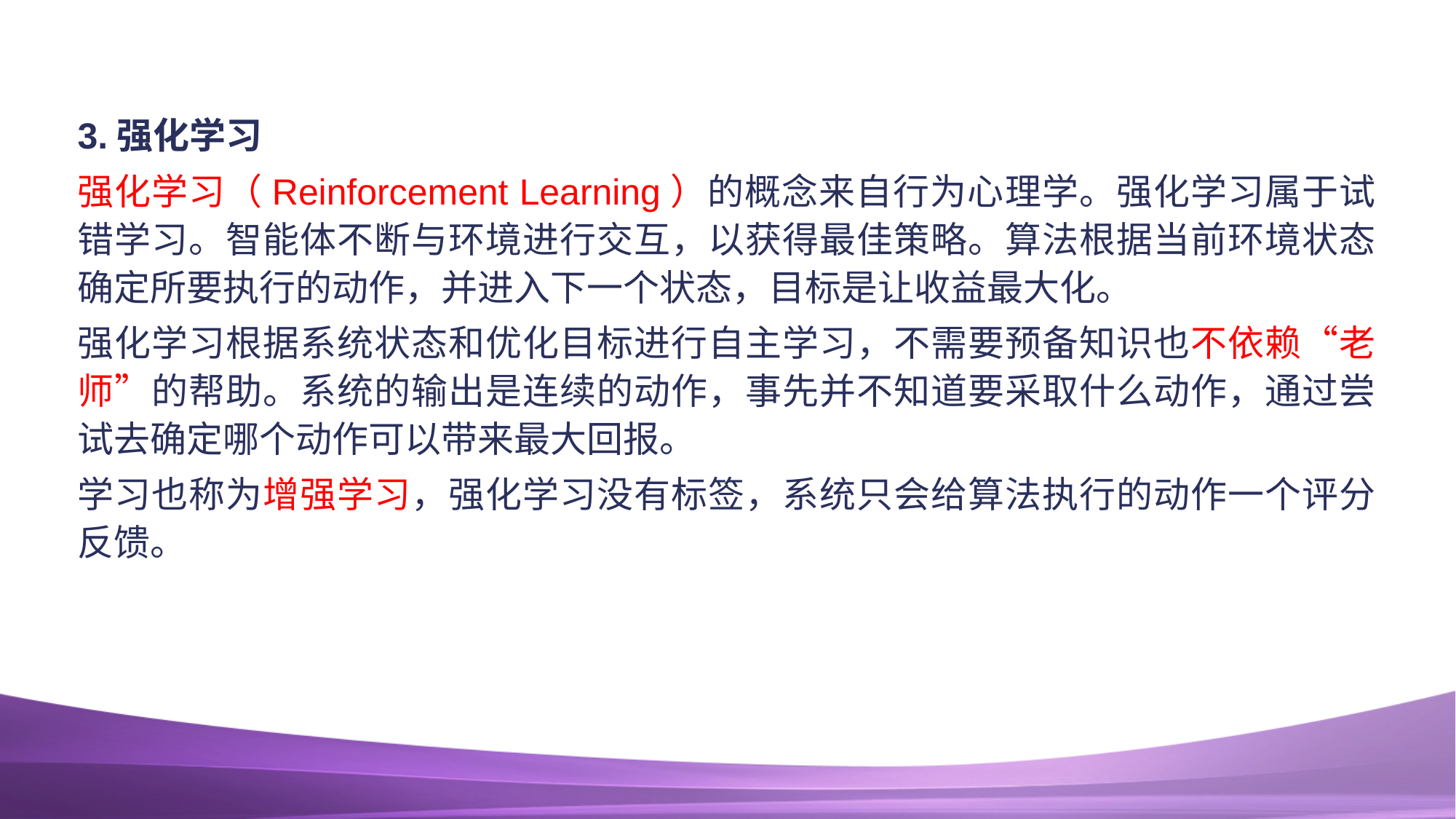

#
3.强化学习
强化学习（Reinforcement Learning）的概念来自行为心理学。强化学习属于试错学习。智能体不断与环境进行交互，以获得最佳策略。算法根据当前环境状态确定所要执行的动作，并进入下一个状态，目标是让收益最大化。
强化学习根据系统状态和优化目标进行自主学习，不需要预备知识也不依赖“老师”的帮助。系统的输出是连续的动作，事先并不知道要采取什么动作，通过尝试去确定哪个动作可以带来最大回报。
学习也称为增强学习，强化学习没有标签，系统只会给算法执行的动作一个评分反馈。